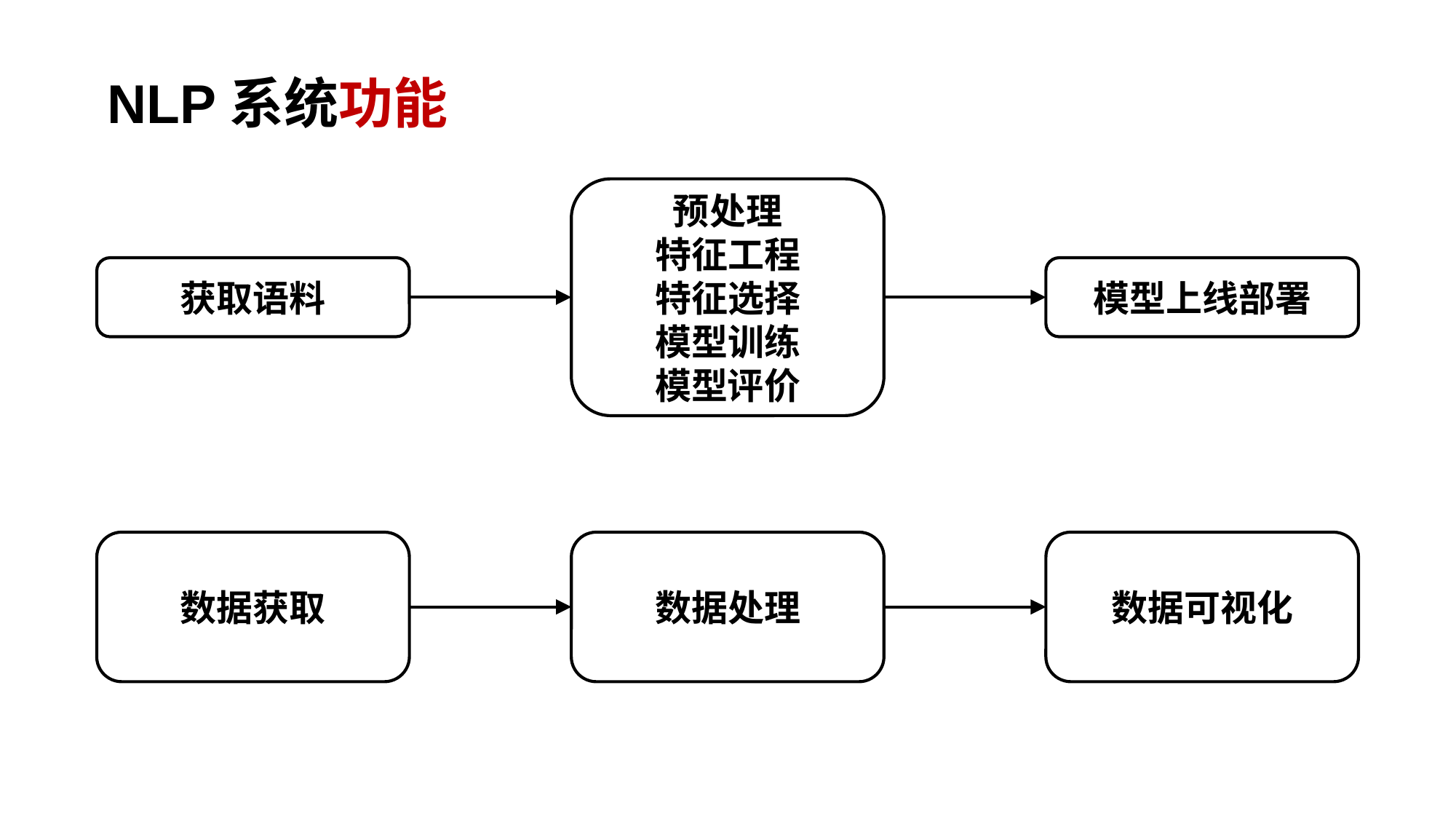

NLP系统功能
预处理
特征工程
特征选择
模型训练
模型评价
获取语料
模型上线部署
数据获取
数据处理
数据可视化